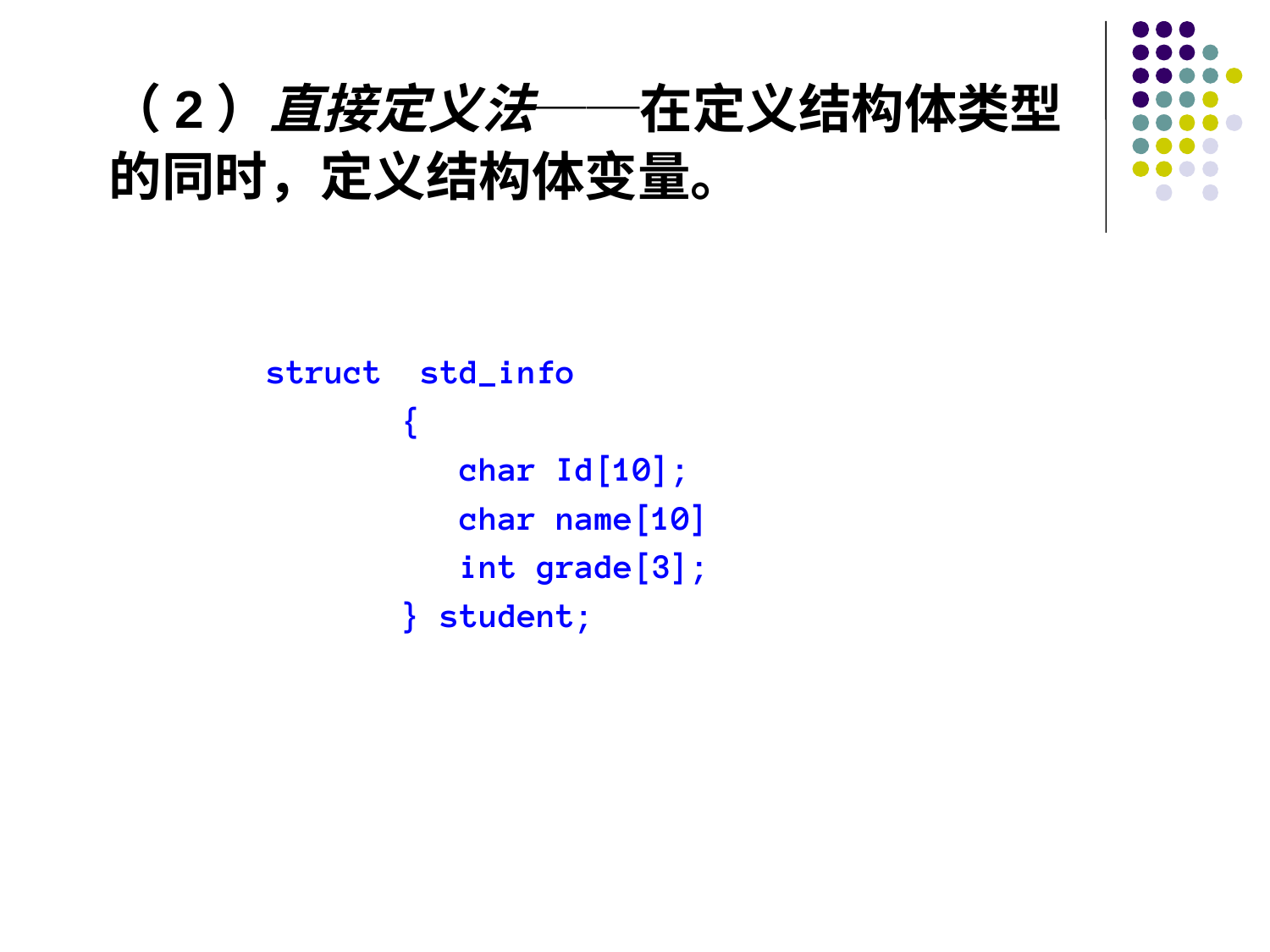

（2）直接定义法──在定义结构体类型
的同时，定义结构体变量。

struct  std_info
       {
          char Id[10];
          char name[10]
          int grade[3];
       } student;